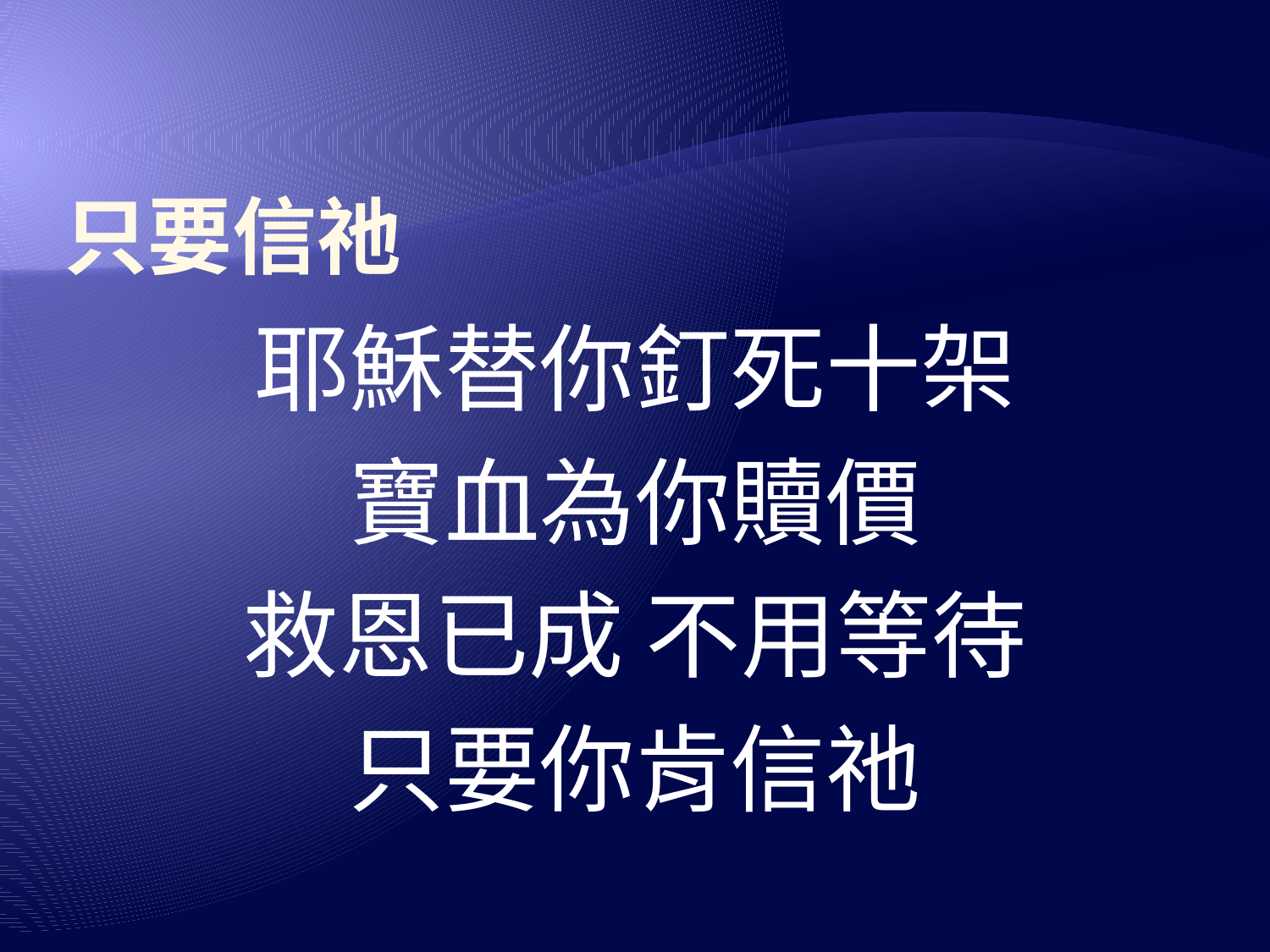

# 只要信祂
耶穌替你釘死十架
寶血為你贖價
救恩已成 不用等待
只要你肯信祂